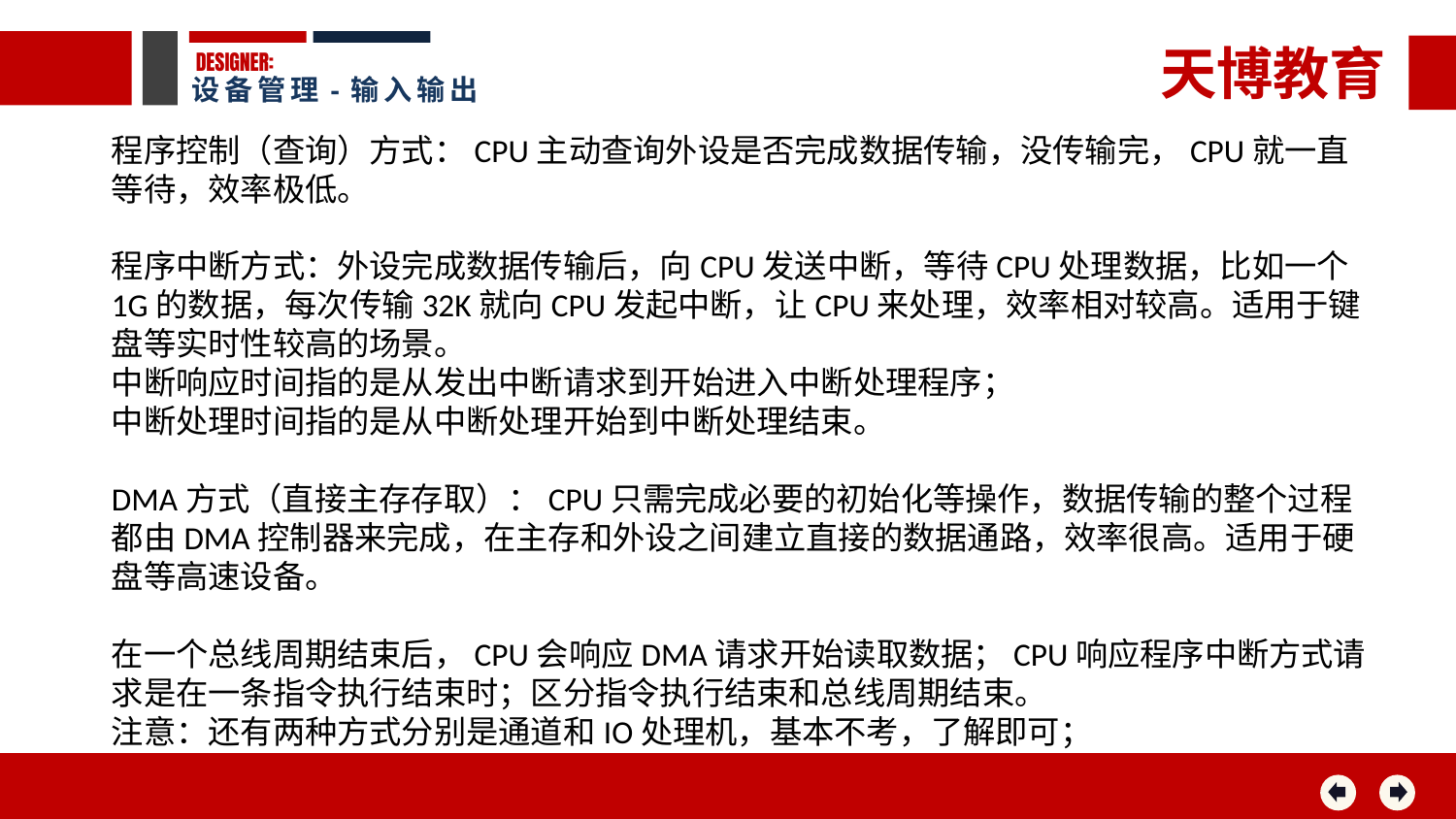

天博教育
DESIGNER:
设备管理-输入输出
程序控制（查询）方式：CPU主动查询外设是否完成数据传输，没传输完，CPU就一直等待，效率极低。

程序中断方式：外设完成数据传输后，向CPU发送中断，等待CPU处理数据，比如一个1G的数据，每次传输32K就向CPU发起中断，让CPU来处理，效率相对较高。适用于键盘等实时性较高的场景。
中断响应时间指的是从发出中断请求到开始进入中断处理程序；
中断处理时间指的是从中断处理开始到中断处理结束。

DMA方式（直接主存存取）：CPU只需完成必要的初始化等操作，数据传输的整个过程都由DMA控制器来完成，在主存和外设之间建立直接的数据通路，效率很高。适用于硬盘等高速设备。

在一个总线周期结束后，CPU会响应DMA请求开始读取数据；CPU响应程序中断方式请求是在一条指令执行结束时；区分指令执行结束和总线周期结束。
注意：还有两种方式分别是通道和IO处理机，基本不考，了解即可；